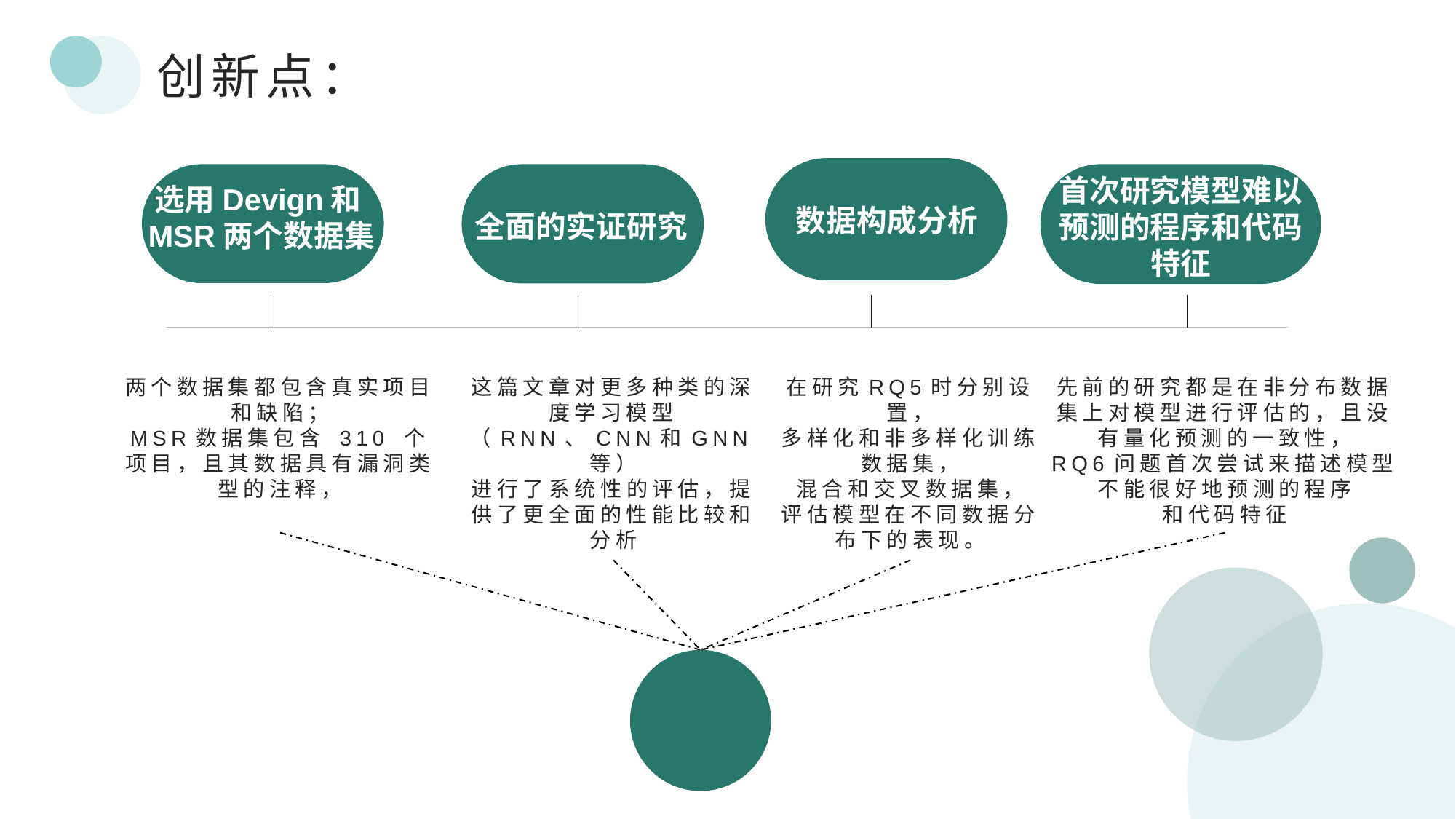

创新点：

数据构成分析

选用Devign和MSR两个数据集

全面的实证研究

首次研究模型难以预测的程序和代码特征
两个数据集都包含真实项目和缺陷；
MSR数据集包含 310 个项目，且其数据具有漏洞类型的注释，
这篇文章对更多种类的深度学习模型（RNN、CNN和GNN等）
进行了系统性的评估，提供了更全面的性能比较和分析
在研究RQ5时分别设置，
多样化和非多样化训练数据集，
混合和交叉数据集，
评估模型在不同数据分布下的表现。
先前的研究都是在非分布数据集上对模型进行评估的，且没有量化预测的一致性，
RQ6问题首次尝试来描述模型不能很好地预测的程序
和代码特征